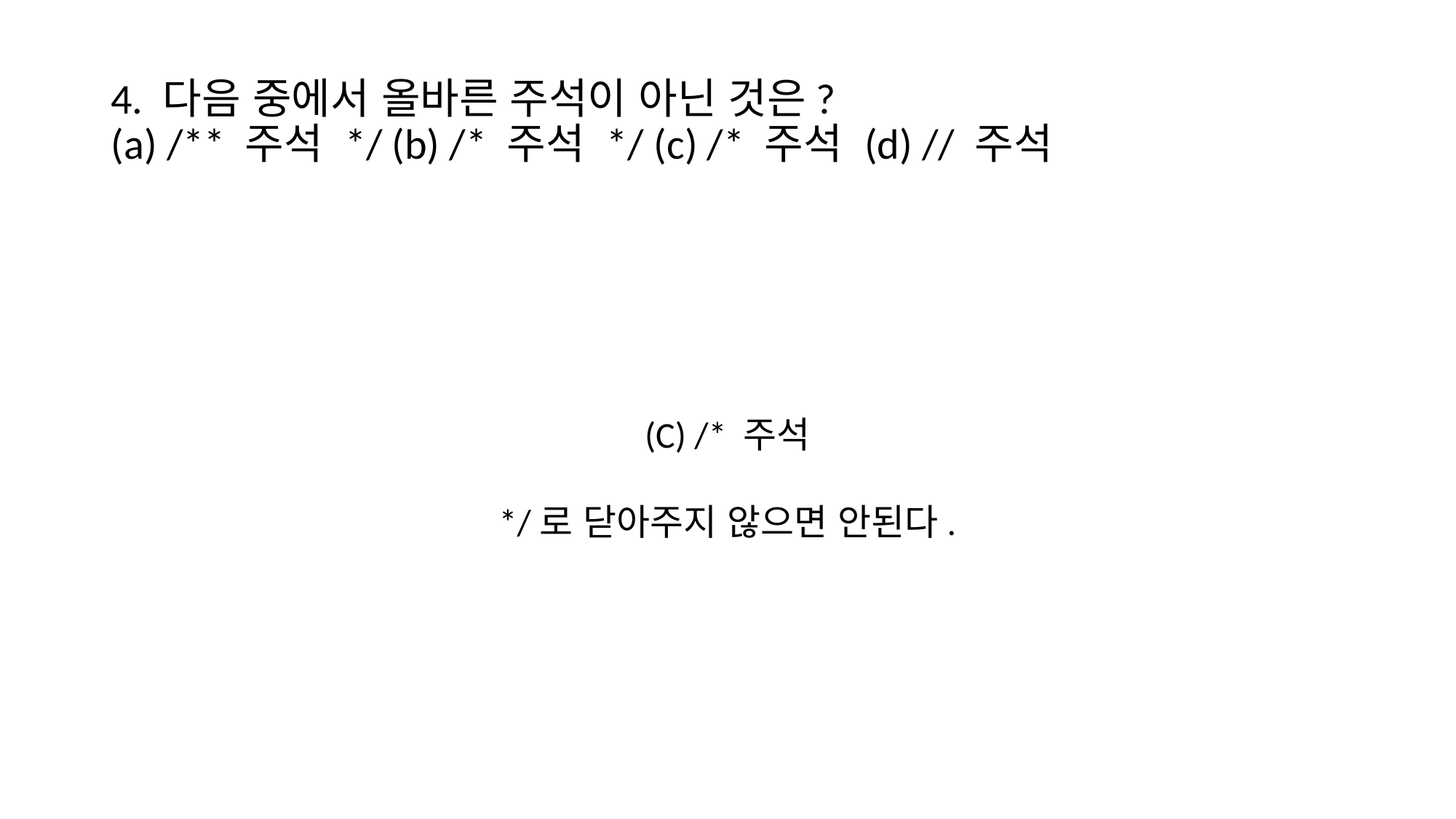

# 4. 다음 중에서 올바른 주석이 아닌 것은? (a) /** 주석 */ (b) /* 주석 */ (c) /* 주석 (d) // 주석

(C) /* 주석

*/로 닫아주지 않으면 안된다.